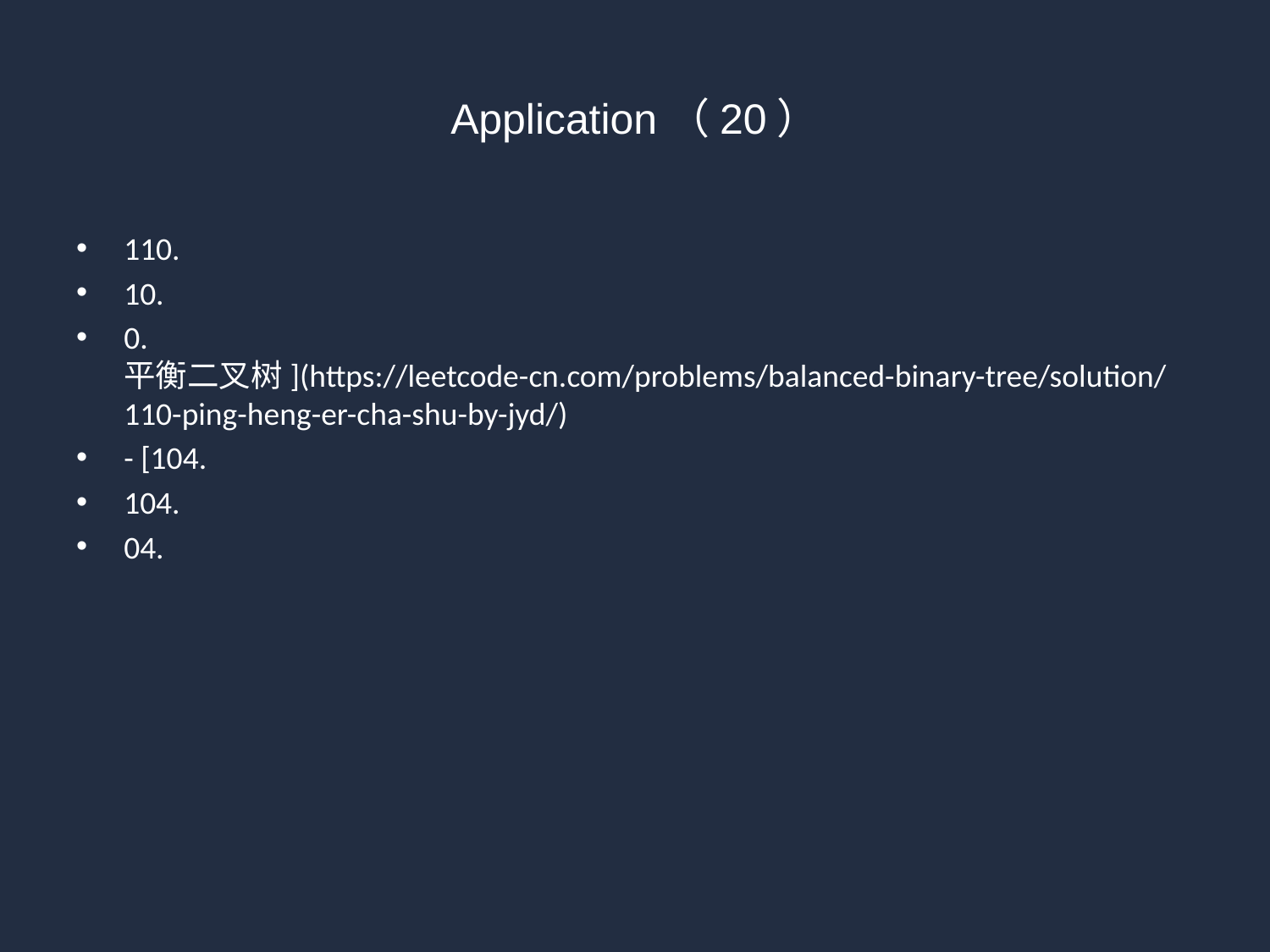

# Application（20）
110.
10.
0. 平衡二叉树](https://leetcode-cn.com/problems/balanced-binary-tree/solution/110-ping-heng-er-cha-shu-by-jyd/)
- [104.
104.
04.